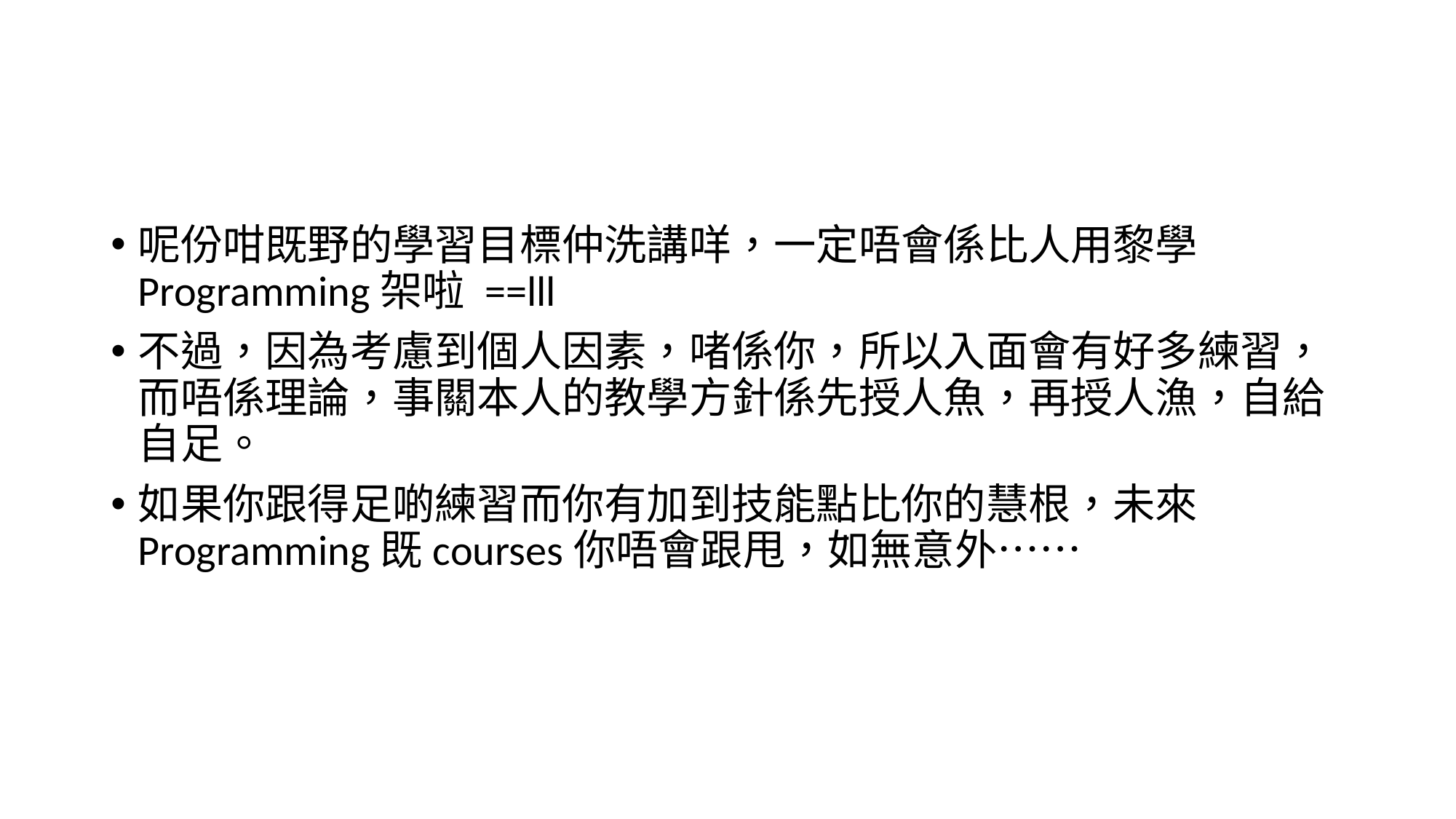

#
呢份咁既野的學習目標仲洗講咩，一定唔會係比人用黎學Programming架啦 ==lll
不過，因為考慮到個人因素，啫係你，所以入面會有好多練習，而唔係理論，事關本人的教學方針係先授人魚，再授人漁，自給自足。
如果你跟得足啲練習而你有加到技能點比你的慧根，未來Programming既courses你唔會跟甩，如無意外……